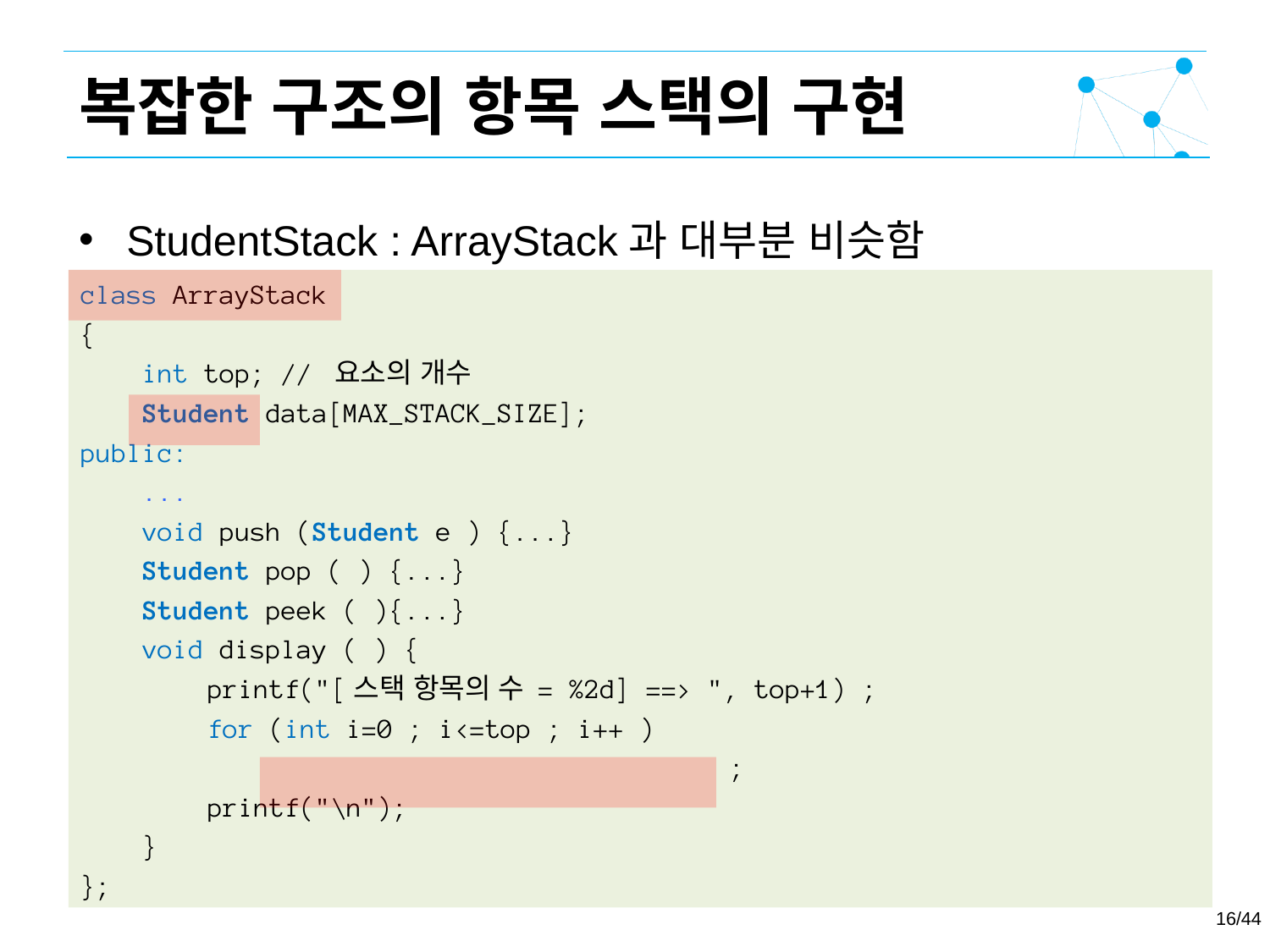

복잡한 구조의 항목 스택의 구현
StudentStack : ArrayStack과 대부분 비슷함
class ArrayStack
{
    int top; // 요소의 개수
    Student data[MAX_STACK_SIZE];
public:
    ...
    void push (Student e ) {...}
    Student pop ( ) {...}
    Student peek ( ){...}
    void display ( ) {
	printf("[스택 항목의 수 = %2d] ==> ", top+1) ;
	for (int i=0 ; i<=top ; i++ )
                                          ;
	printf("\n");
    }
};